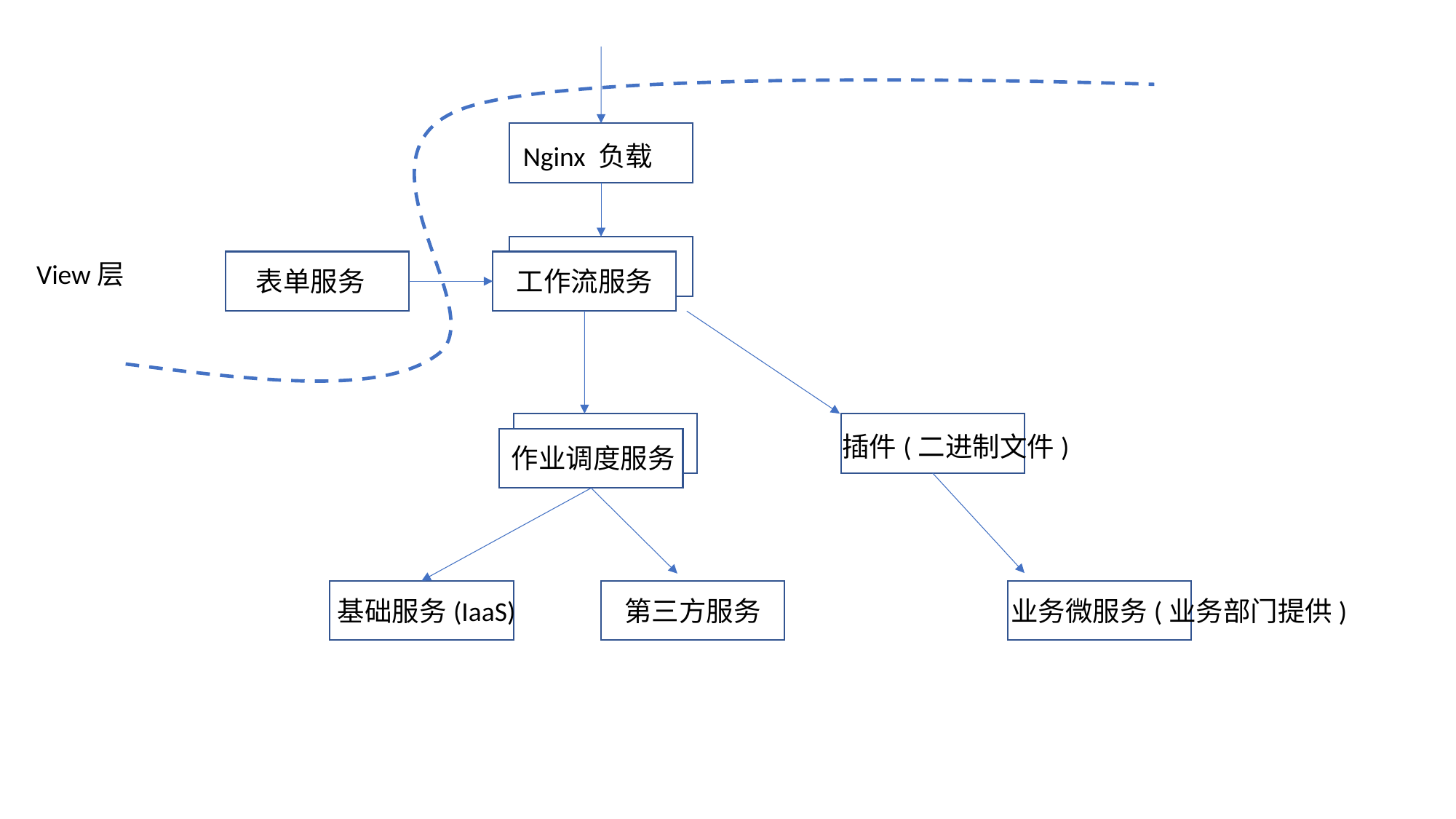

Nginx 负载

View层

表单服务
工作流服务

插件(二进制文件)

作业调度服务

基础服务(IaaS)
第三方服务
业务微服务(业务部门提供)